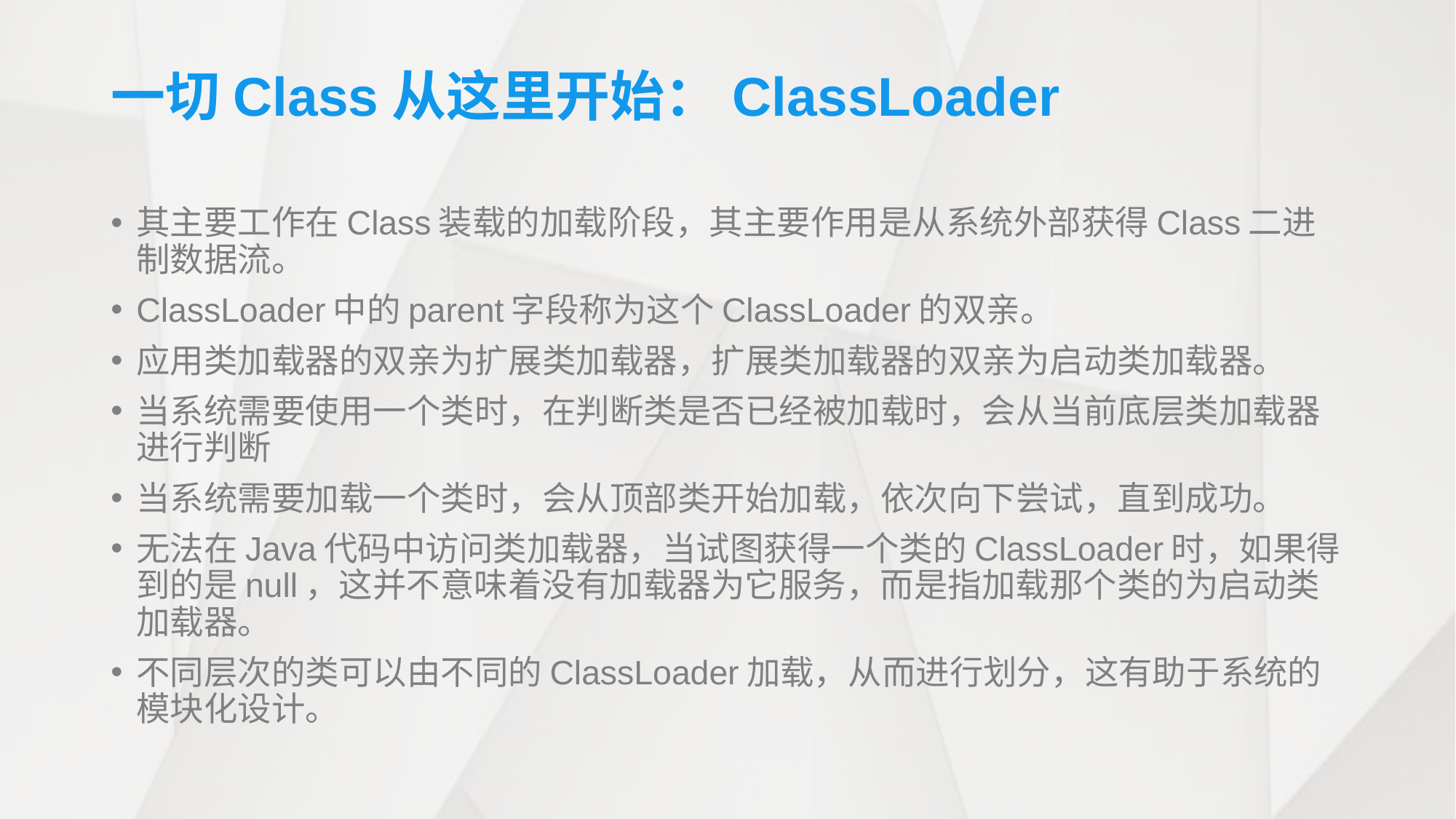

# 一切Class从这里开始：ClassLoader
其主要工作在Class装载的加载阶段，其主要作用是从系统外部获得Class二进制数据流。
ClassLoader中的parent字段称为这个ClassLoader的双亲。
应用类加载器的双亲为扩展类加载器，扩展类加载器的双亲为启动类加载器。
当系统需要使用一个类时，在判断类是否已经被加载时，会从当前底层类加载器进行判断
当系统需要加载一个类时，会从顶部类开始加载，依次向下尝试，直到成功。
无法在Java代码中访问类加载器，当试图获得一个类的ClassLoader时，如果得到的是null，这并不意味着没有加载器为它服务，而是指加载那个类的为启动类加载器。
不同层次的类可以由不同的ClassLoader加载，从而进行划分，这有助于系统的模块化设计。